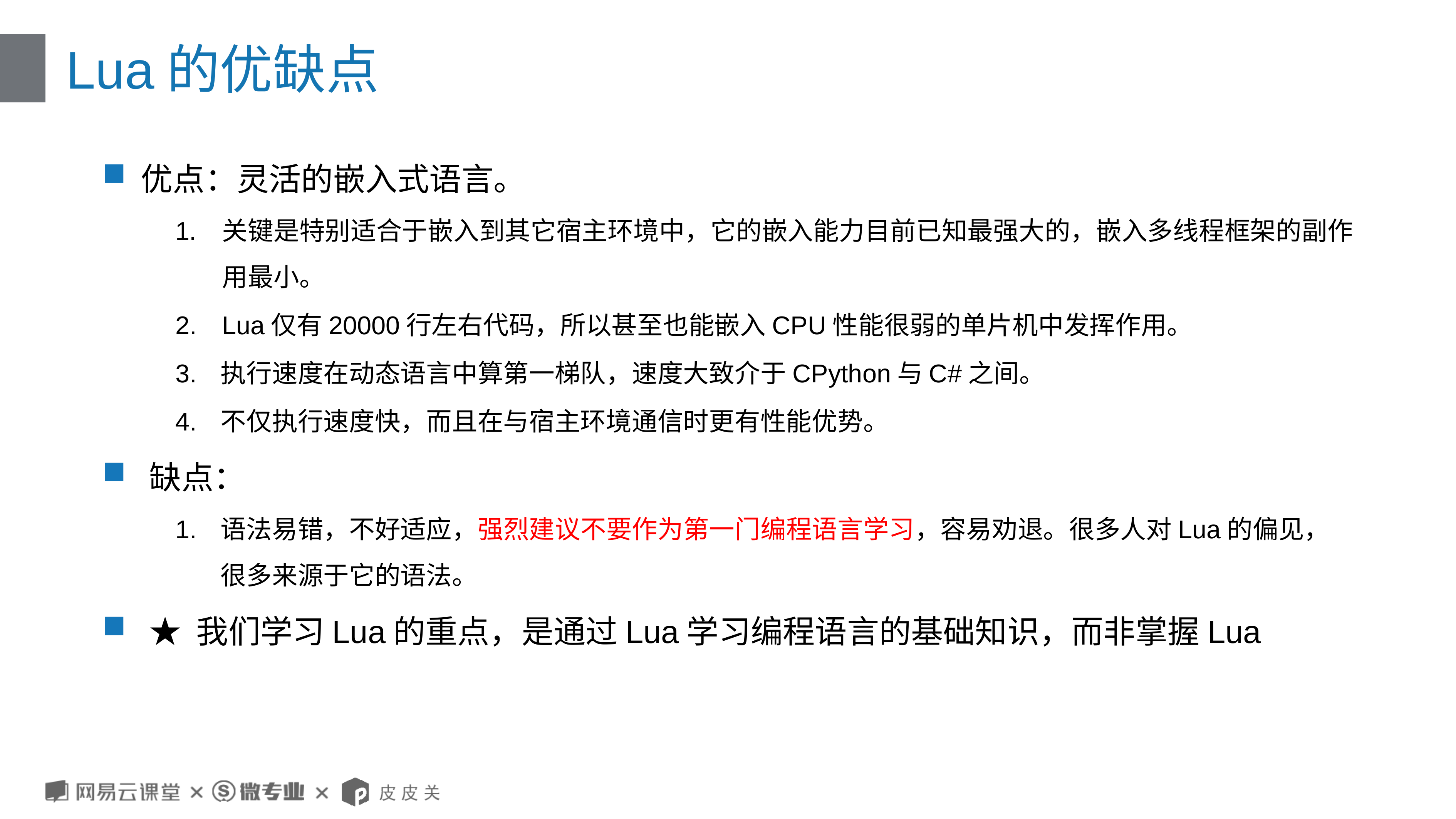

# Lua的优缺点
优点：灵活的嵌入式语言。
关键是特别适合于嵌入到其它宿主环境中，它的嵌入能力目前已知最强大的，嵌入多线程框架的副作用最小。
Lua仅有20000行左右代码，所以甚至也能嵌入CPU性能很弱的单片机中发挥作用。
执行速度在动态语言中算第一梯队，速度大致介于CPython与C#之间。
不仅执行速度快，而且在与宿主环境通信时更有性能优势。
缺点：
语法易错，不好适应，强烈建议不要作为第一门编程语言学习，容易劝退。很多人对Lua的偏见，很多来源于它的语法。
★ 我们学习Lua的重点，是通过Lua学习编程语言的基础知识，而非掌握Lua